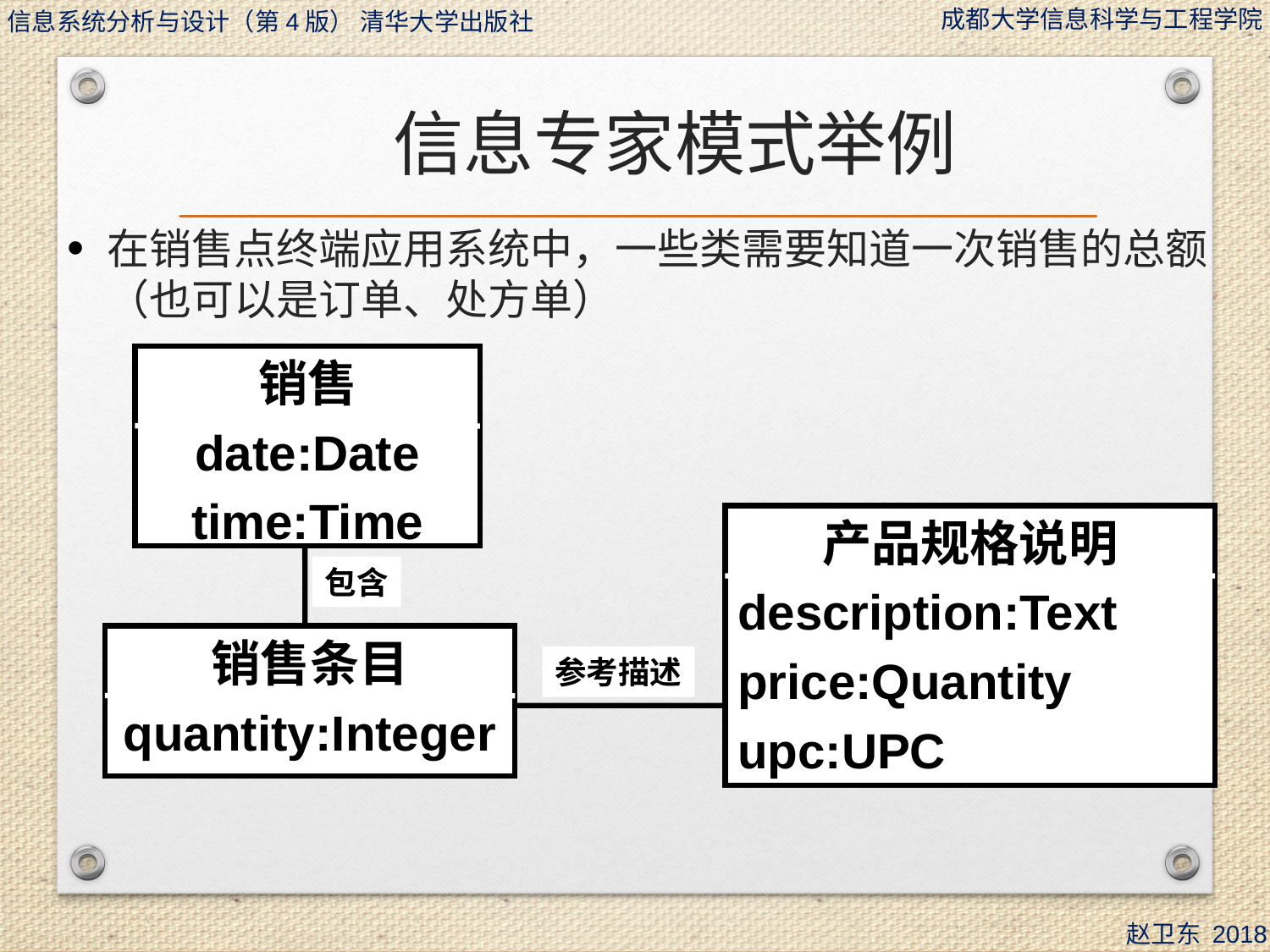

# 信息专家模式举例
在销售点终端应用系统中，一些类需要知道一次销售的总额（也可以是订单、处方单）
销售
date:Date
time:Time

产品规格说明
description:Text
price:Quantity
upc:UPC

包含
销售条目
quantity:Integer
参考描述